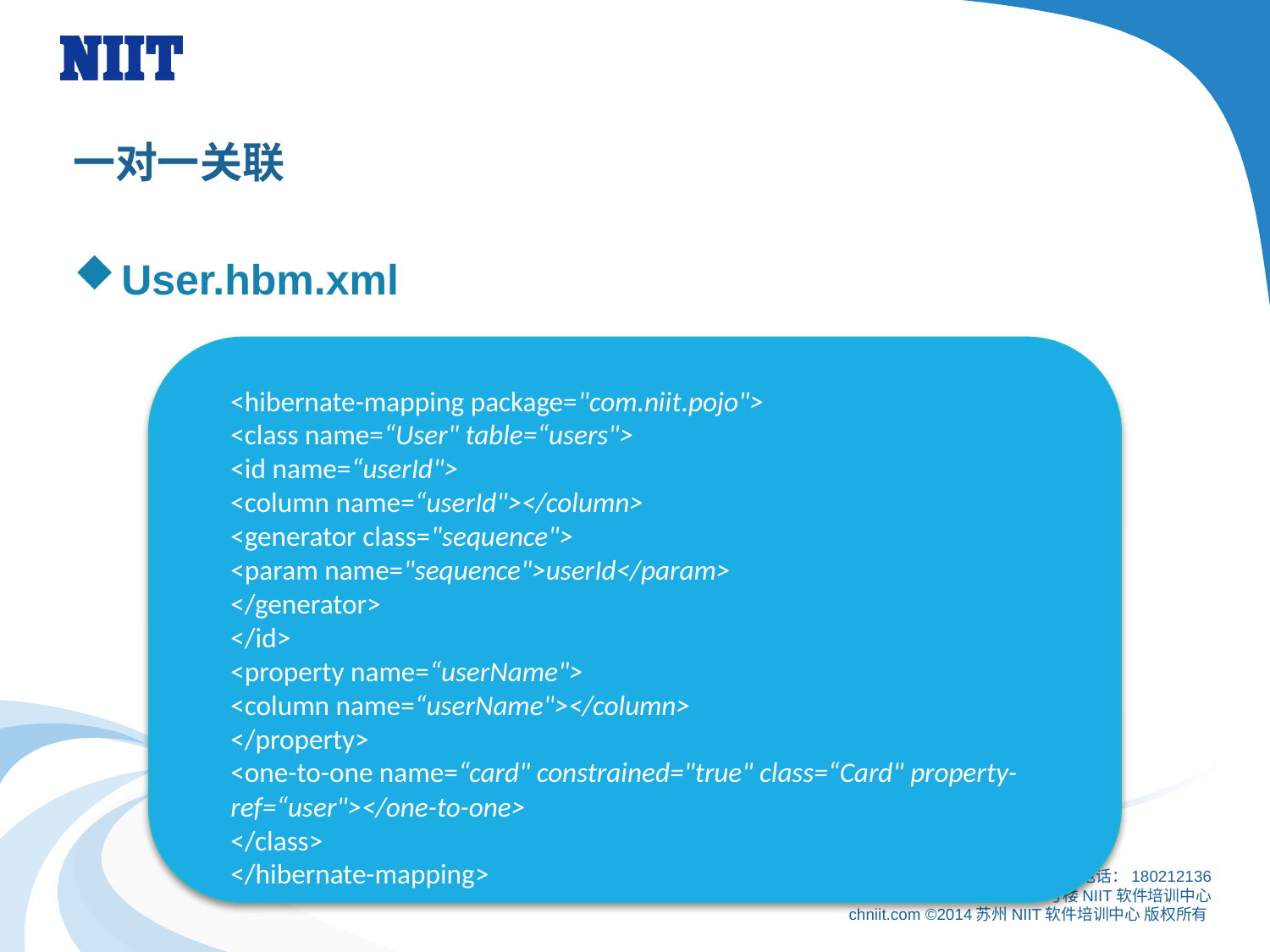

# 一对一关联
User.hbm.xml

<hibernate-mapping package="com.niit.pojo">
<class name=“User" table=“users">
<id name=“userId">
<column name=“userId"></column>
<generator class="sequence">
<param name="sequence">userId</param>
</generator>
</id>
<property name=“userName">
<column name=“userName"></column>
</property>
<one-to-one name=“card" constrained="true" class=“Card" property-ref=“user"></one-to-one>
</class>
</hibernate-mapping>